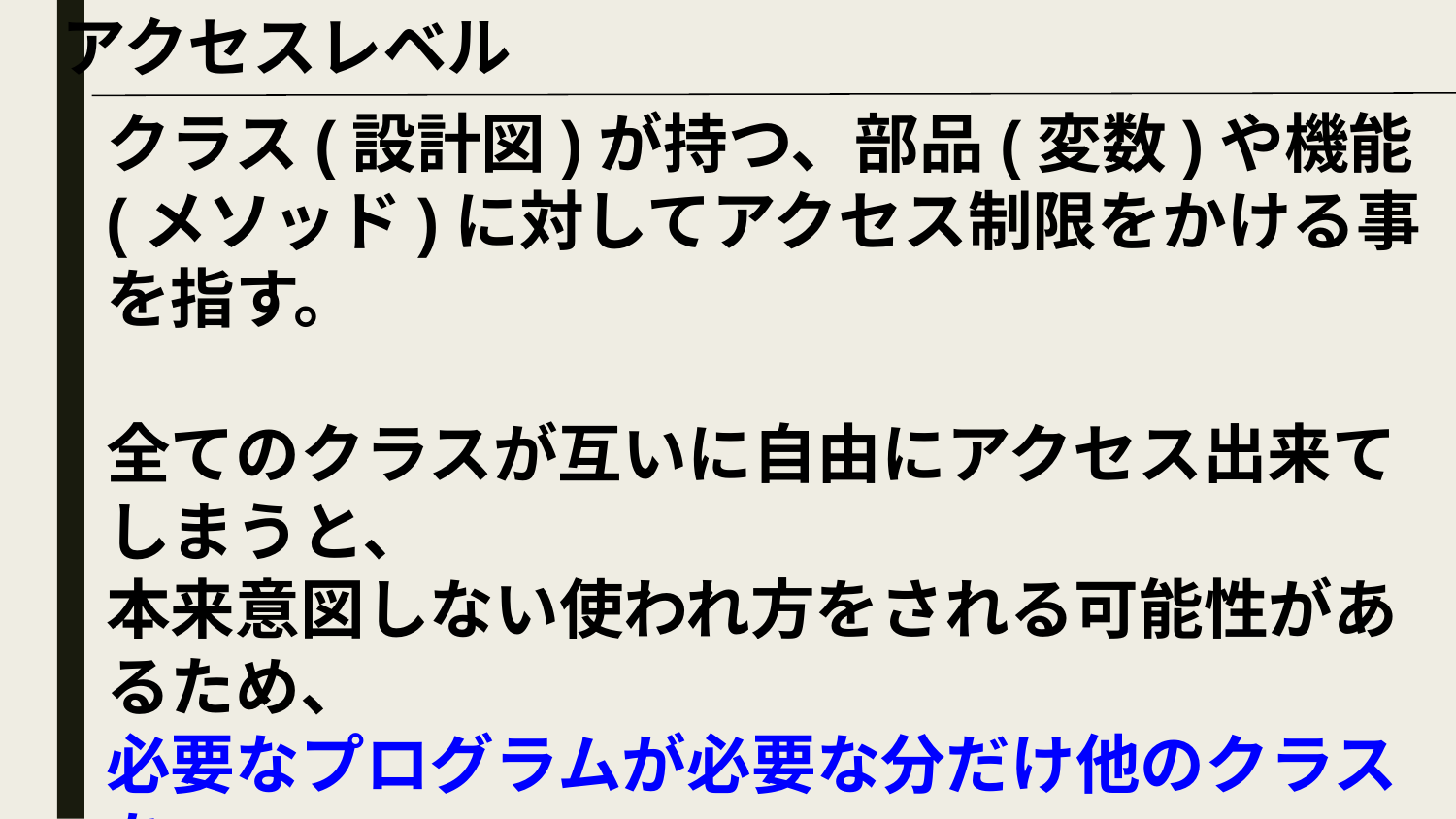

アクセスレベル
クラス(設計図)が持つ、部品(変数)や機能(メソッド)に対してアクセス制限をかける事を指す。

全てのクラスが互いに自由にアクセス出来てしまうと、
本来意図しない使われ方をされる可能性があるため、
必要なプログラムが必要な分だけ他のクラスを
利用できるようにする事が重要